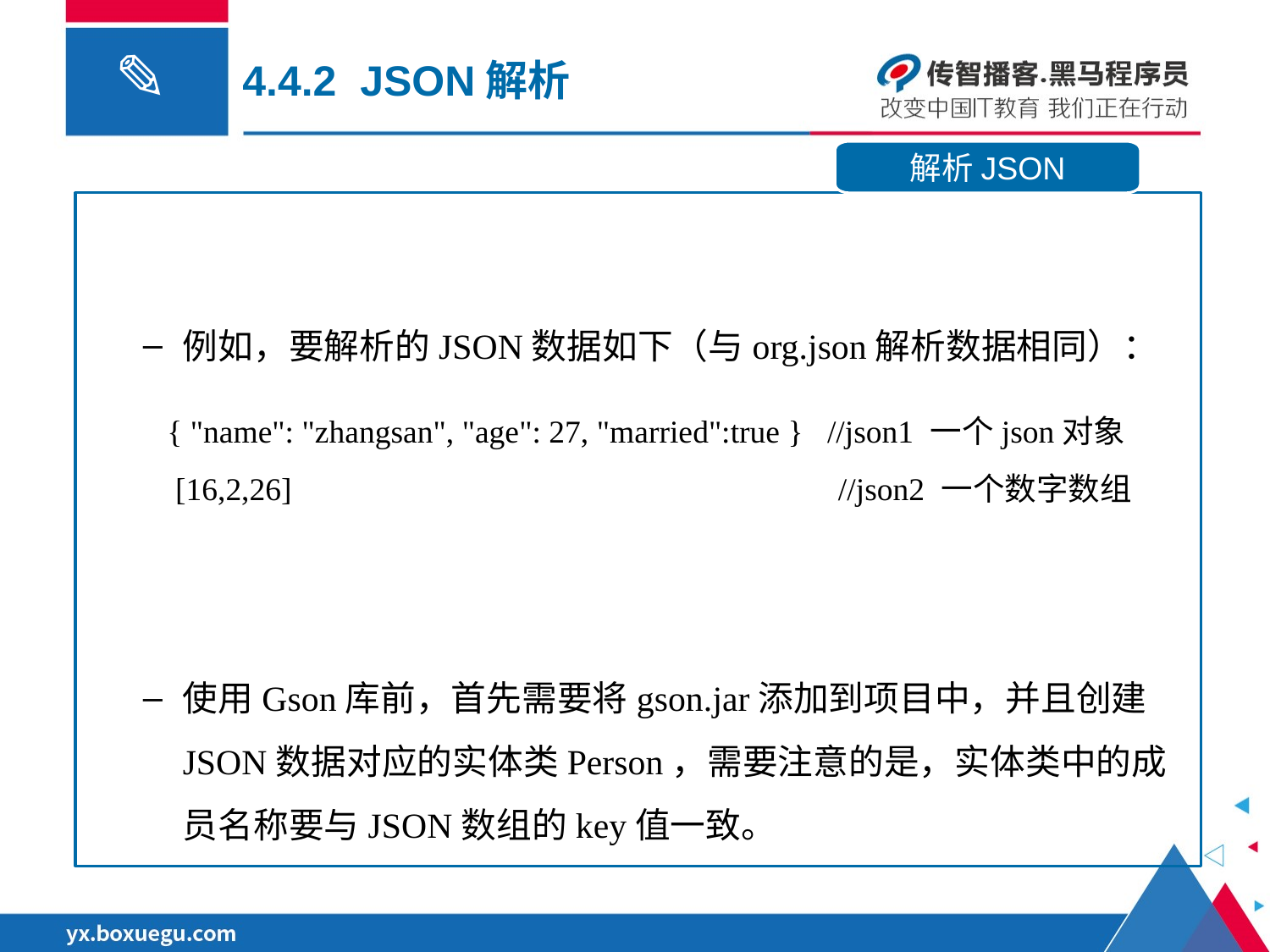

4.4.2  JSON解析

解析JSON

例如，要解析的JSON数据如下（与org.json解析数据相同）：

使用Gson库前，首先需要将gson.jar添加到项目中，并且创建JSON数据对应的实体类Person，需要注意的是，实体类中的成员名称要与JSON数组的key值一致。

     { "name": "zhangsan", "age": 27, "married":true }   //json1 一个json对象
      [16,2,26]                                                                    //json2 一个数字数组